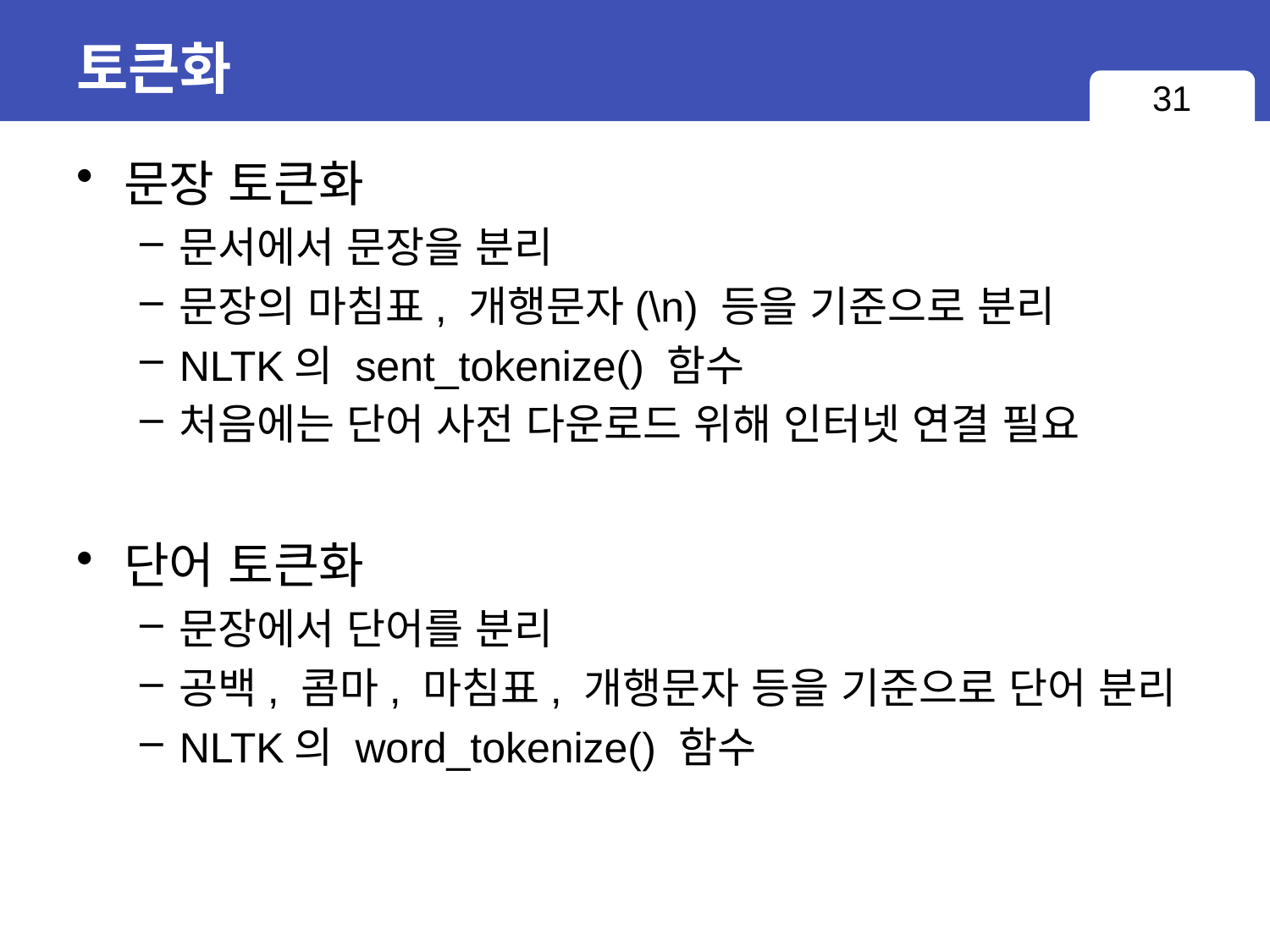

# 토큰화
31
문장 토큰화
문서에서 문장을 분리
문장의 마침표, 개행문자(\n) 등을 기준으로 분리
NLTK의 sent_tokenize() 함수
처음에는 단어 사전 다운로드 위해 인터넷 연결 필요

단어 토큰화
문장에서 단어를 분리
공백, 콤마, 마침표, 개행문자 등을 기준으로 단어 분리
NLTK의 word_tokenize() 함수